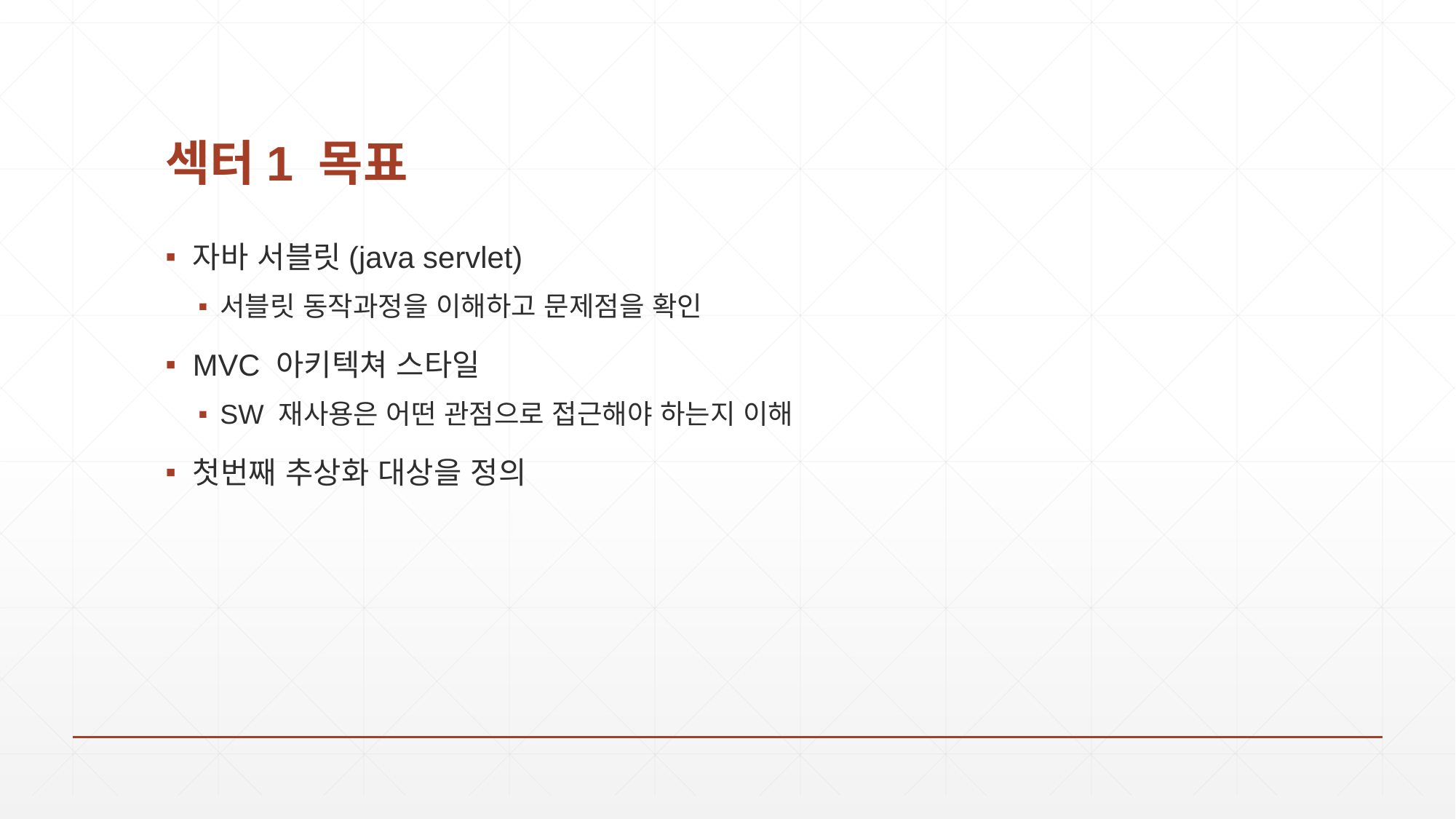

# 섹터1 목표
자바 서블릿(java servlet)
서블릿 동작과정을 이해하고 문제점을 확인
MVC 아키텍쳐 스타일
SW 재사용은 어떤 관점으로 접근해야 하는지 이해
첫번째 추상화 대상을 정의